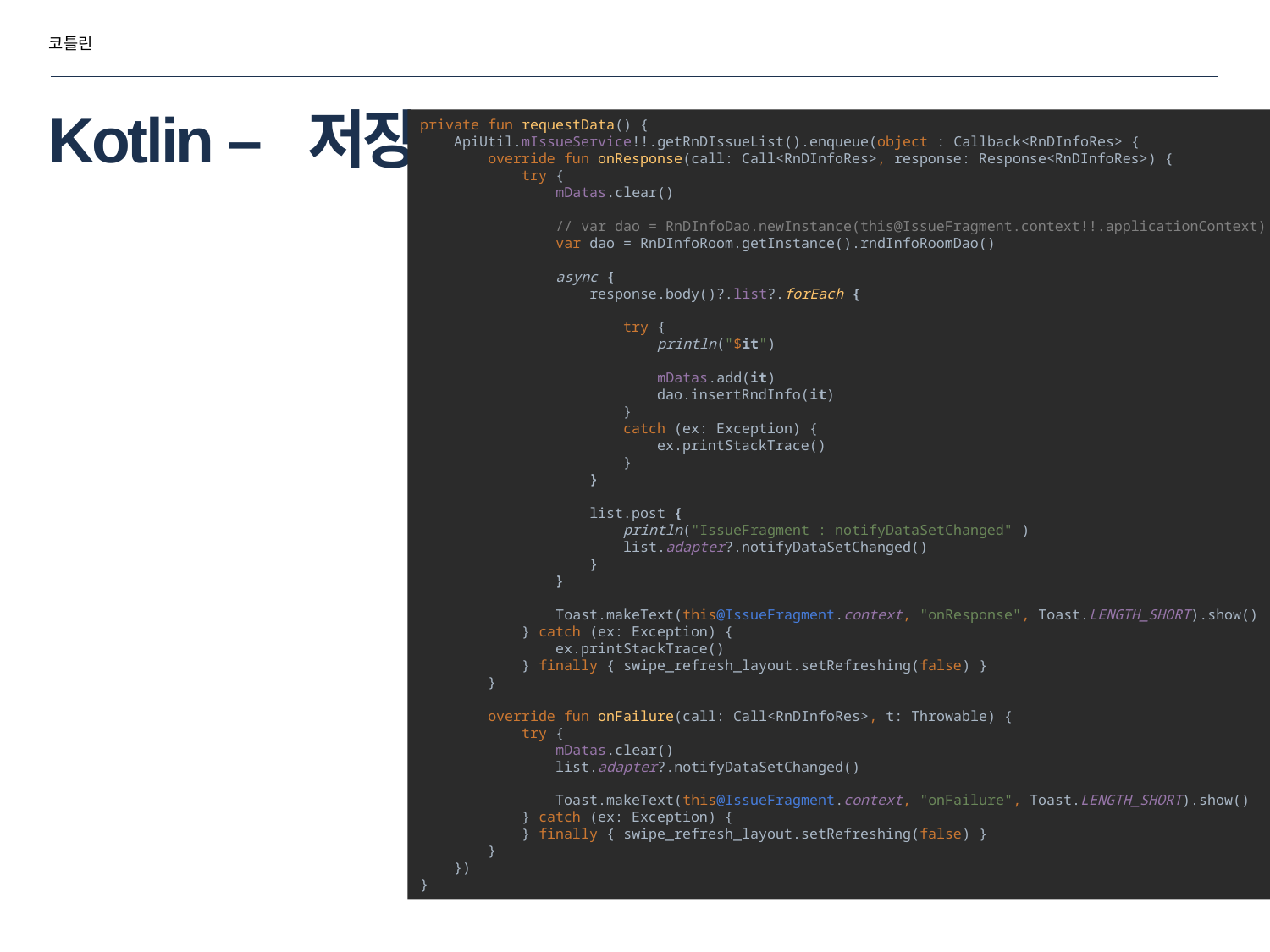

코틀린
# Kotlin –  저장
private fun requestData() {
    ApiUtil.mIssueService!!.getRnDIssueList().enqueue(object : Callback<RnDInfoRes> {
        override fun onResponse(call: Call<RnDInfoRes>, response: Response<RnDInfoRes>) {
            try {
                mDatas.clear()
                // var dao = RnDInfoDao.newInstance(this@IssueFragment.context!!.applicationContext)
                var dao = RnDInfoRoom.getInstance().rndInfoRoomDao()
                async {
                    response.body()?.list?.forEach {
                        try {
                            println("$it")
                            mDatas.add(it)
                            dao.insertRndInfo(it)
                        }
                        catch (ex: Exception) {
                            ex.printStackTrace()
                        }
                    }
                    list.post {
                        println("IssueFragment : notifyDataSetChanged" )
                        list.adapter?.notifyDataSetChanged()
                    }
                }
                Toast.makeText(this@IssueFragment.context, "onResponse", Toast.LENGTH_SHORT).show()
            } catch (ex: Exception) {
                ex.printStackTrace()
            } finally { swipe_refresh_layout.setRefreshing(false) }
        }
        override fun onFailure(call: Call<RnDInfoRes>, t: Throwable) {
            try {
                mDatas.clear()
                list.adapter?.notifyDataSetChanged()
                Toast.makeText(this@IssueFragment.context, "onFailure", Toast.LENGTH_SHORT).show()
            } catch (ex: Exception) {
            } finally { swipe_refresh_layout.setRefreshing(false) }
        }
    })
}